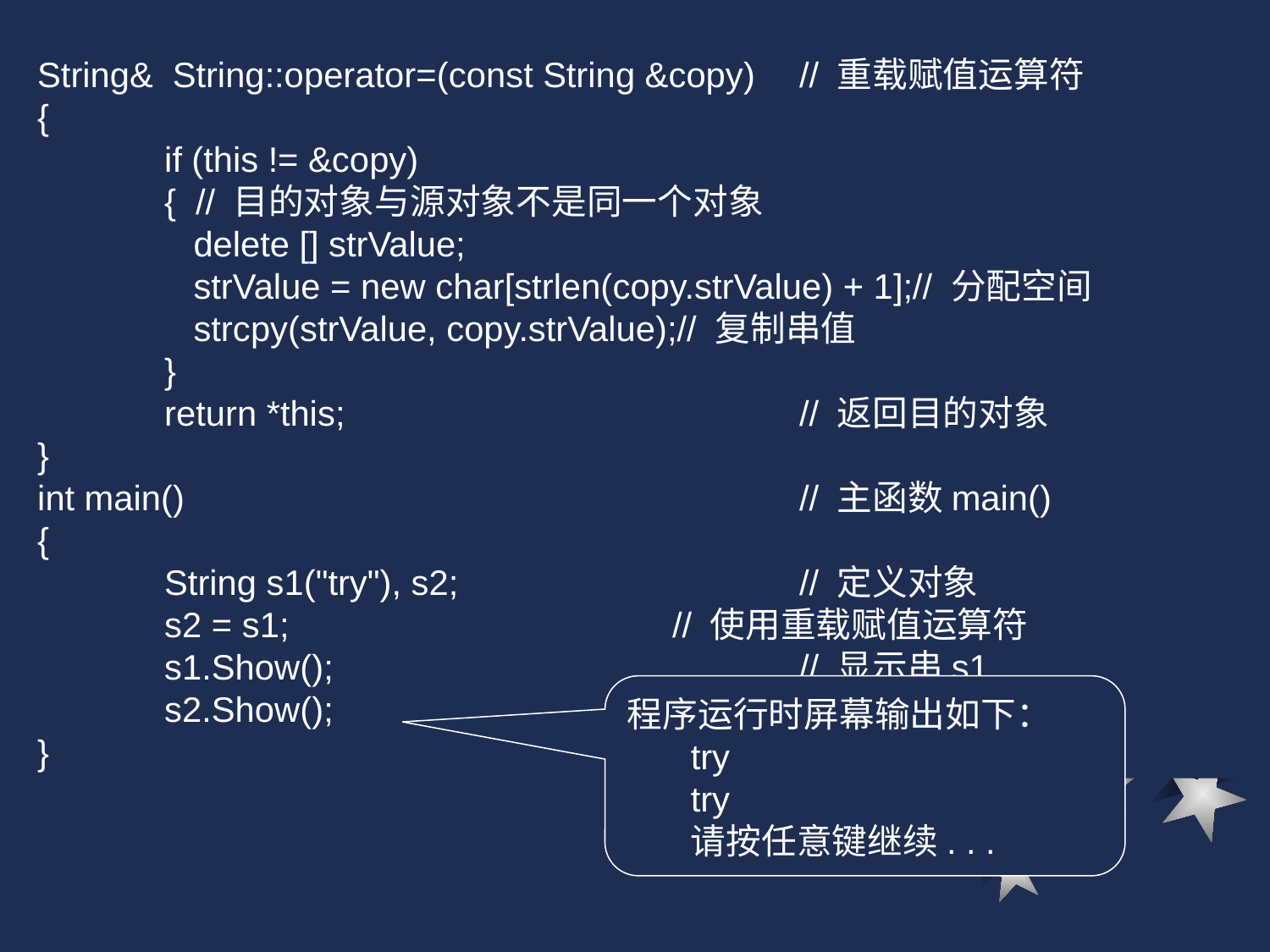

String&  String::operator=(const String &copy)	// 重载赋值运算符
{
	if (this != &copy)
	{  // 目的对象与源对象不是同一个对象
	   delete [] strValue;
	   strValue = new char[strlen(copy.strValue) + 1];// 分配空间
	   strcpy(strValue, copy.strValue);// 复制串值
	}
	return *this;				// 返回目的对象
}
int main()					// 主函数main()
{
	String s1("try"), s2;			// 定义对象
	s2 = s1;				// 使用重载赋值运算符
	s1.Show();				// 显示串s1
	s2.Show();				// 显示串s2
}
程序运行时屏幕输出如下：
try
try
请按任意键继续. . .